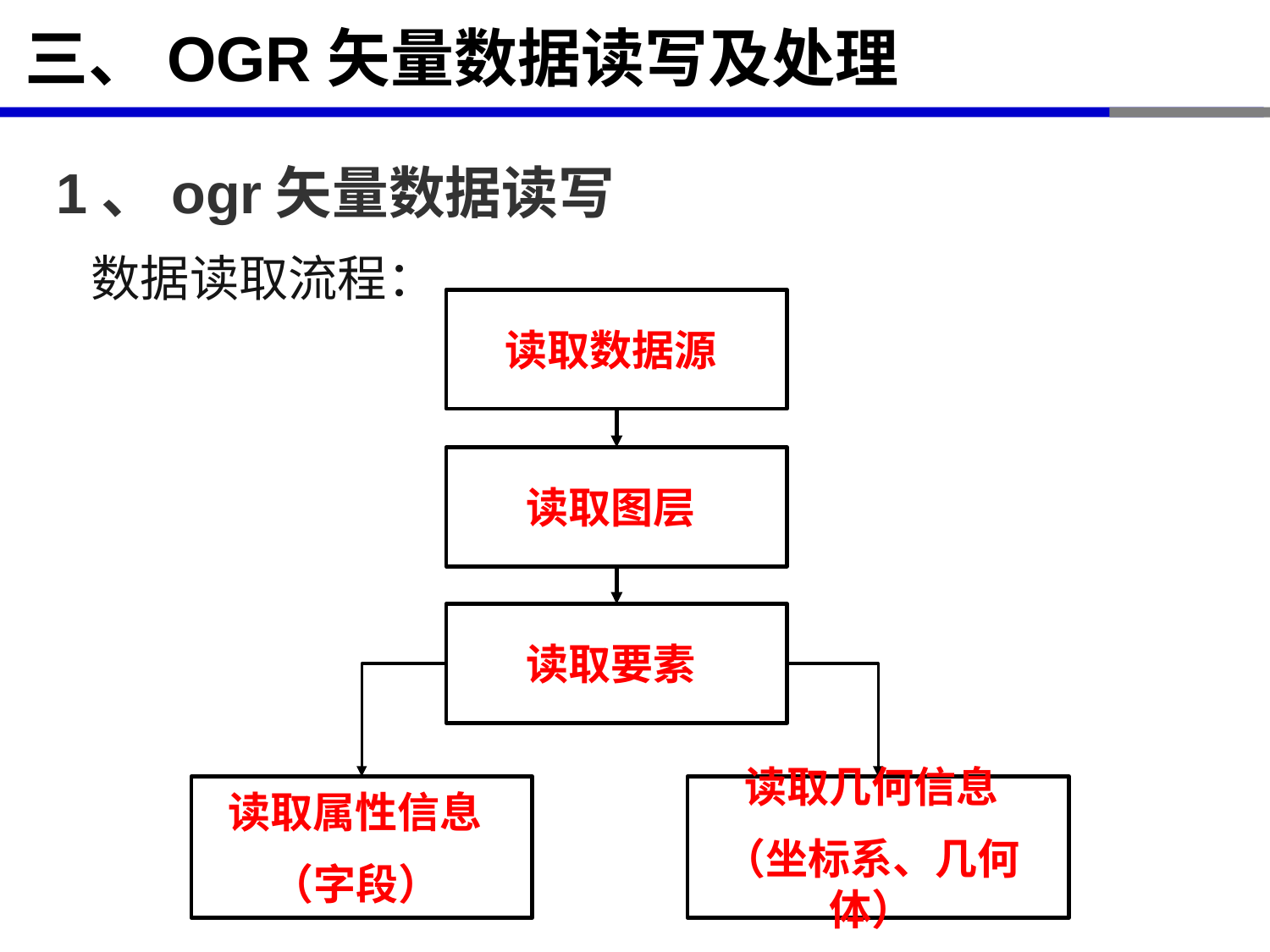

# 三、OGR矢量数据读写及处理
1、ogr矢量数据读写
数据读取流程：
读取数据源
读取图层
读取要素
读取属性信息
（字段）
读取几何信息
（坐标系、几何体）